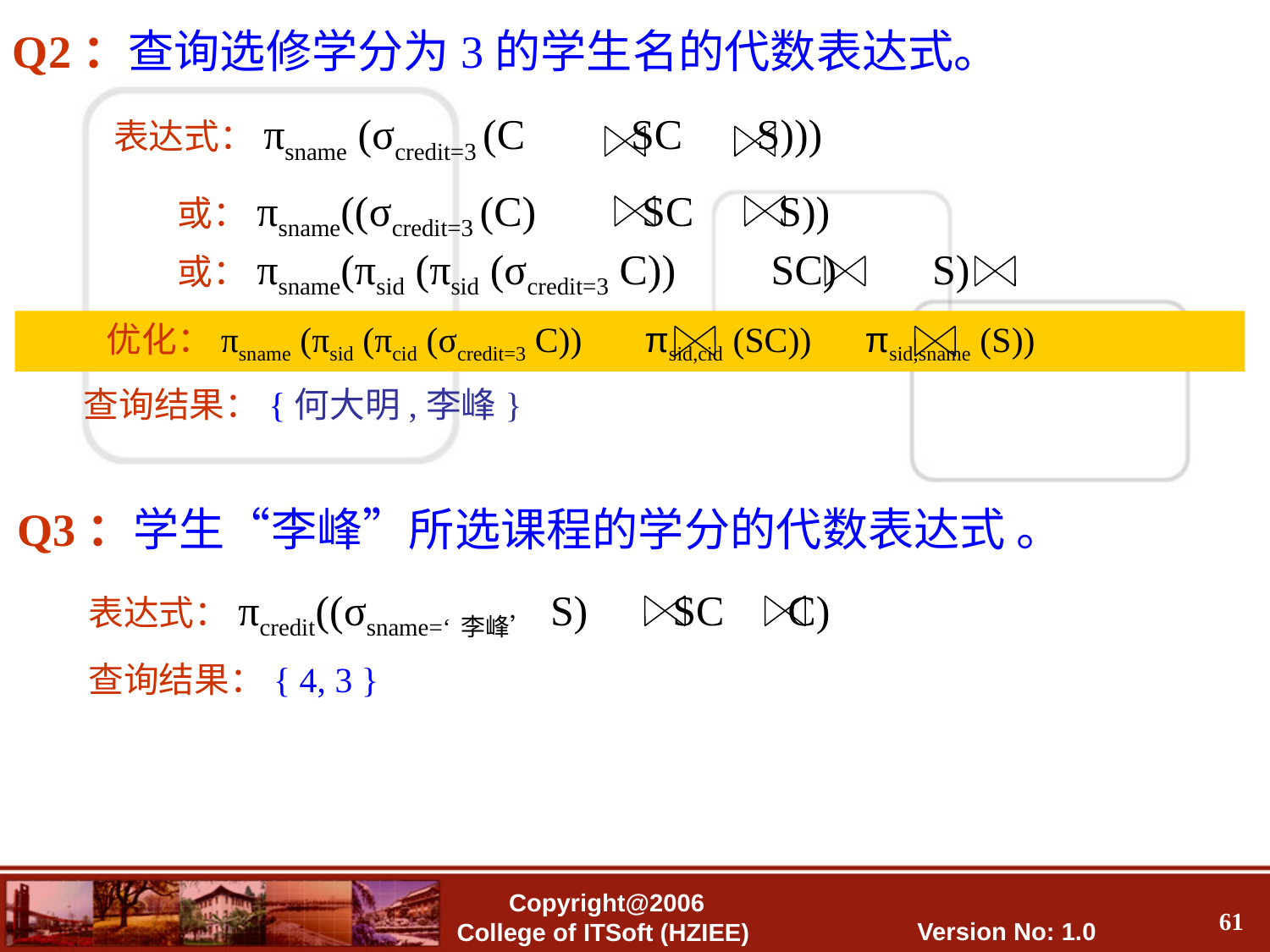

Q2：查询选修学分为3的学生名的代数表达式。
        表达式：πsname (σcredit=3 (C        SC       S)))

             或：πsname((σcredit=3 (C)        SC        S))

             或：πsname(πsid (πsid (σcredit=3 C))         SC)         S)

         优化：πsname (πsid (πcid (σcredit=3 C))       πsid,cid (SC))      πsid,sname (S))

        查询结果：{何大明,李峰}

Q3：学生“李峰”所选课程的学分的代数表达式 。
        表达式：πcredit((σsname=‘李峰’ S)        SC      C)

        查询结果：{ 4, 3 }